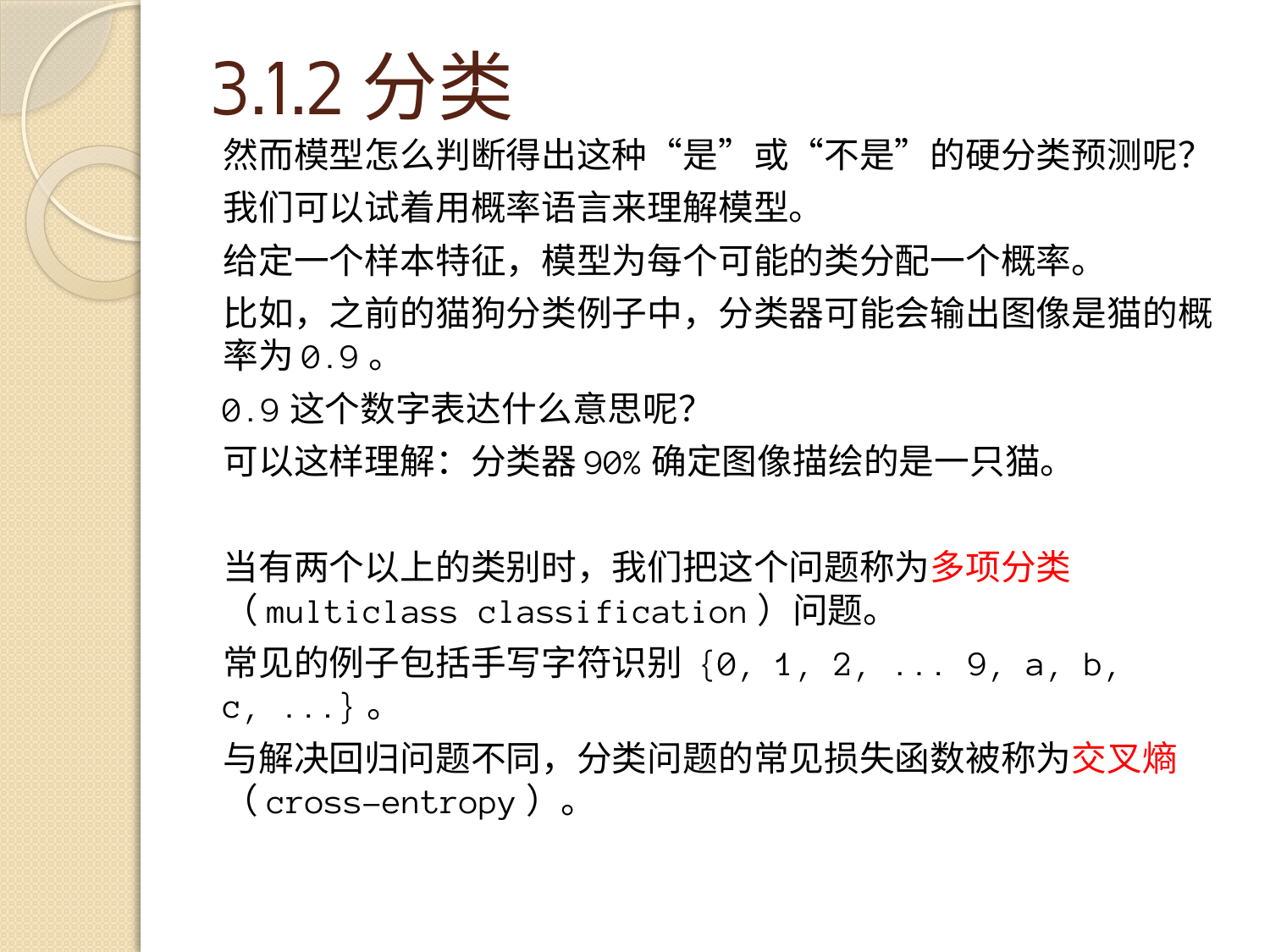

# 3.1.2分类
然而模型怎么判断得出这种“是”或“不是”的硬分类预测呢？
我们可以试着用概率语言来理解模型。
给定一个样本特征，模型为每个可能的类分配一个概率。
比如，之前的猫狗分类例子中，分类器可能会输出图像是猫的概率为0.9。
0.9这个数字表达什么意思呢？
可以这样理解：分类器90%确定图像描绘的是一只猫。

当有两个以上的类别时，我们把这个问题称为多项分类（multiclass classification）问题。
常见的例子包括手写字符识别 {0, 1, 2, ... 9, a, b, c, ...}。
与解决回归问题不同，分类问题的常见损失函数被称为交叉熵（cross-entropy）。